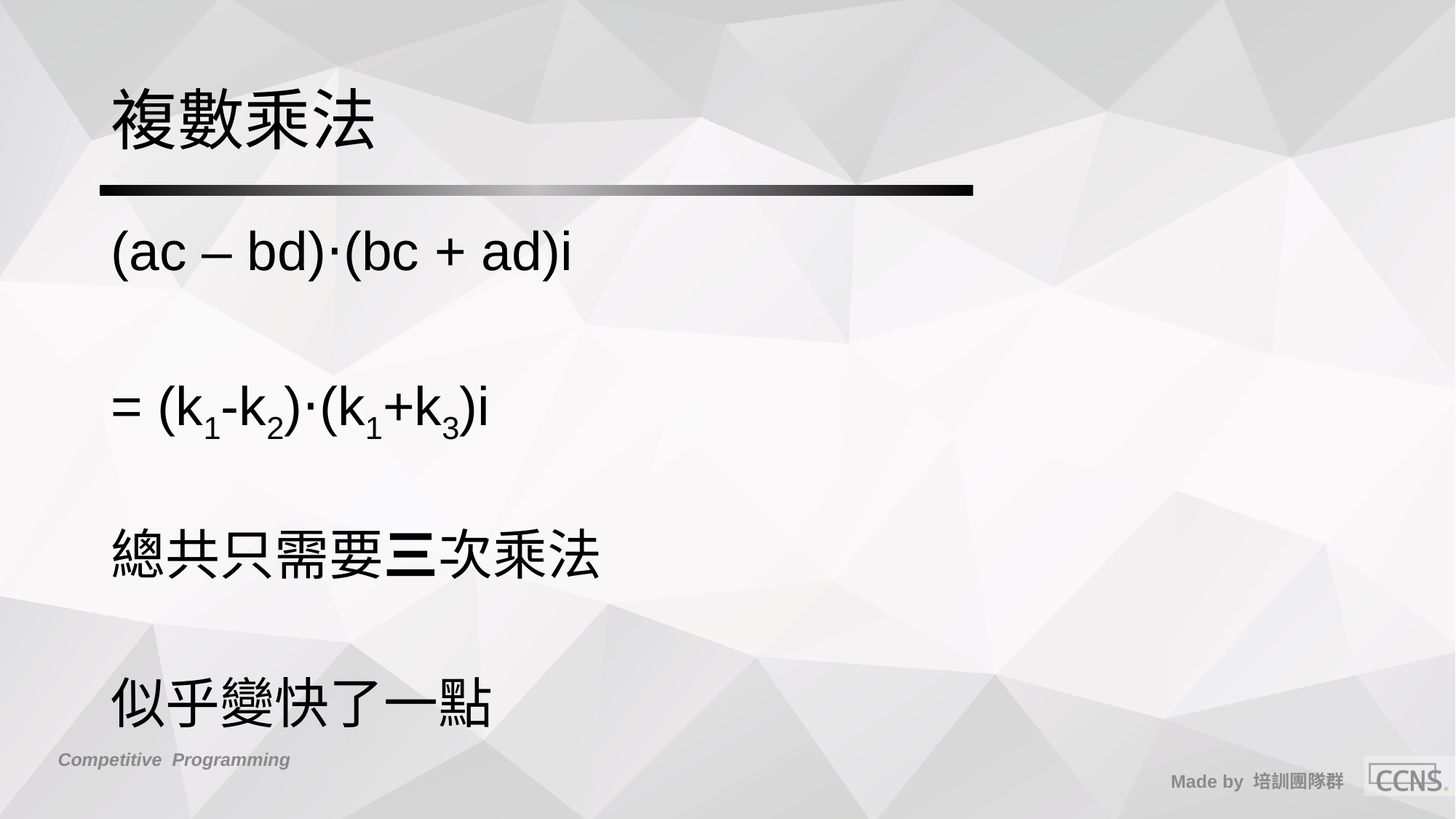

# 複數乘法
(ac – bd)⋅(bc + ad)i

= (k1-k2)⋅(k1+k3)i

總共只需要三次乘法

似乎變快了一點